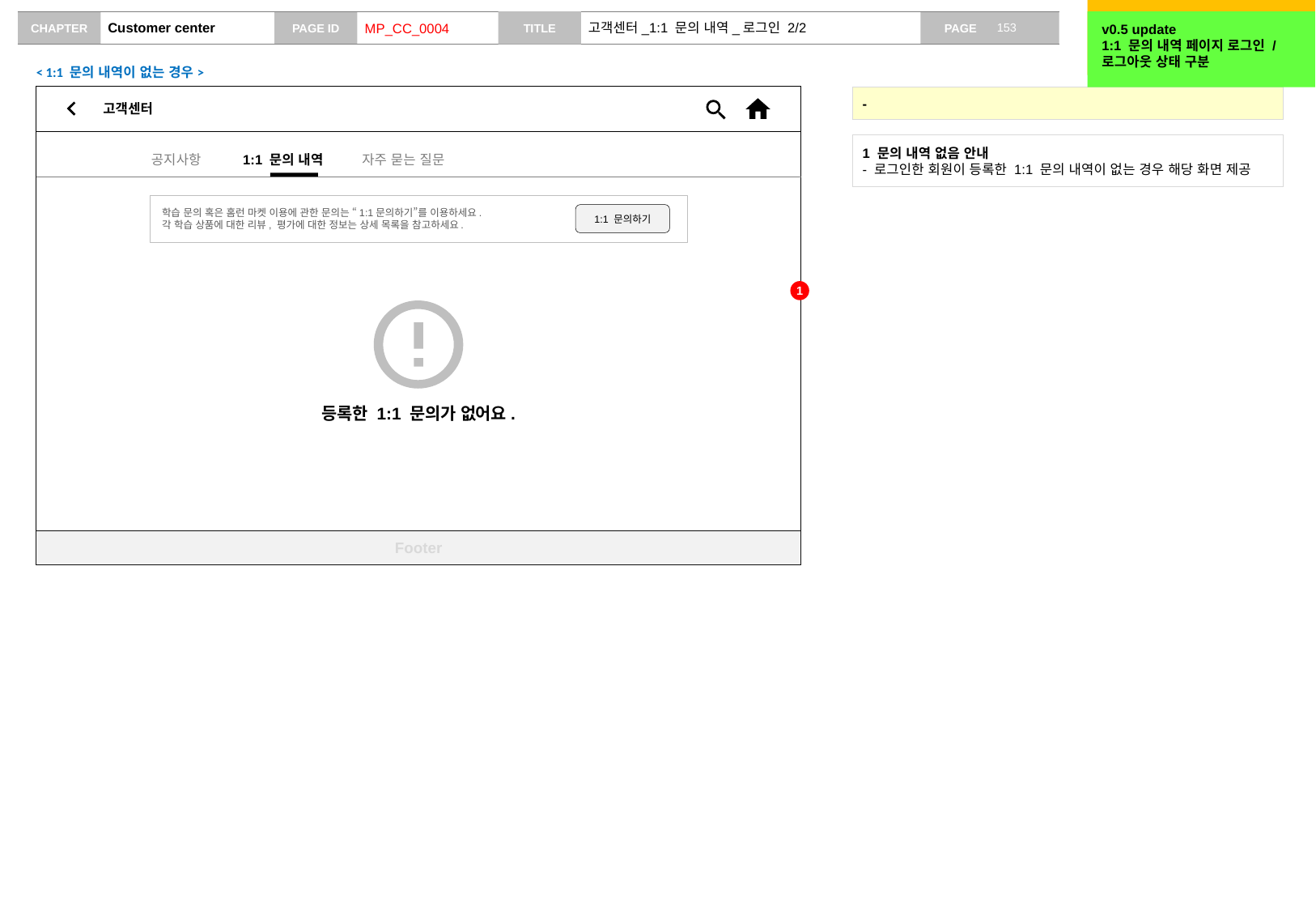

v0.4 update
no data case 추가
v0.5 update
1:1 문의 내역 페이지 로그인 / 로그아웃 상태 구분
# Customer center
MP_CC_0004
고객센터_1:1 문의 내역_로그인 2/2
< 1:1 문의 내역이 없는 경우>

고객센터

-

1 문의 내역 없음 안내
- 로그인한 회원이 등록한 1:1 문의 내역이 없는 경우 해당 화면 제공
공지사항          1:1 문의 내역          자주 묻는 질문

학습 문의 혹은 홈런 마켓 이용에 관한 문의는 “1:1문의하기”를 이용하세요.
각 학습 상품에 대한 리뷰, 평가에 대한 정보는 상세 목록을 참고하세요.
1:1 문의하기
1

등록한 1:1 문의가 없어요.
Footer